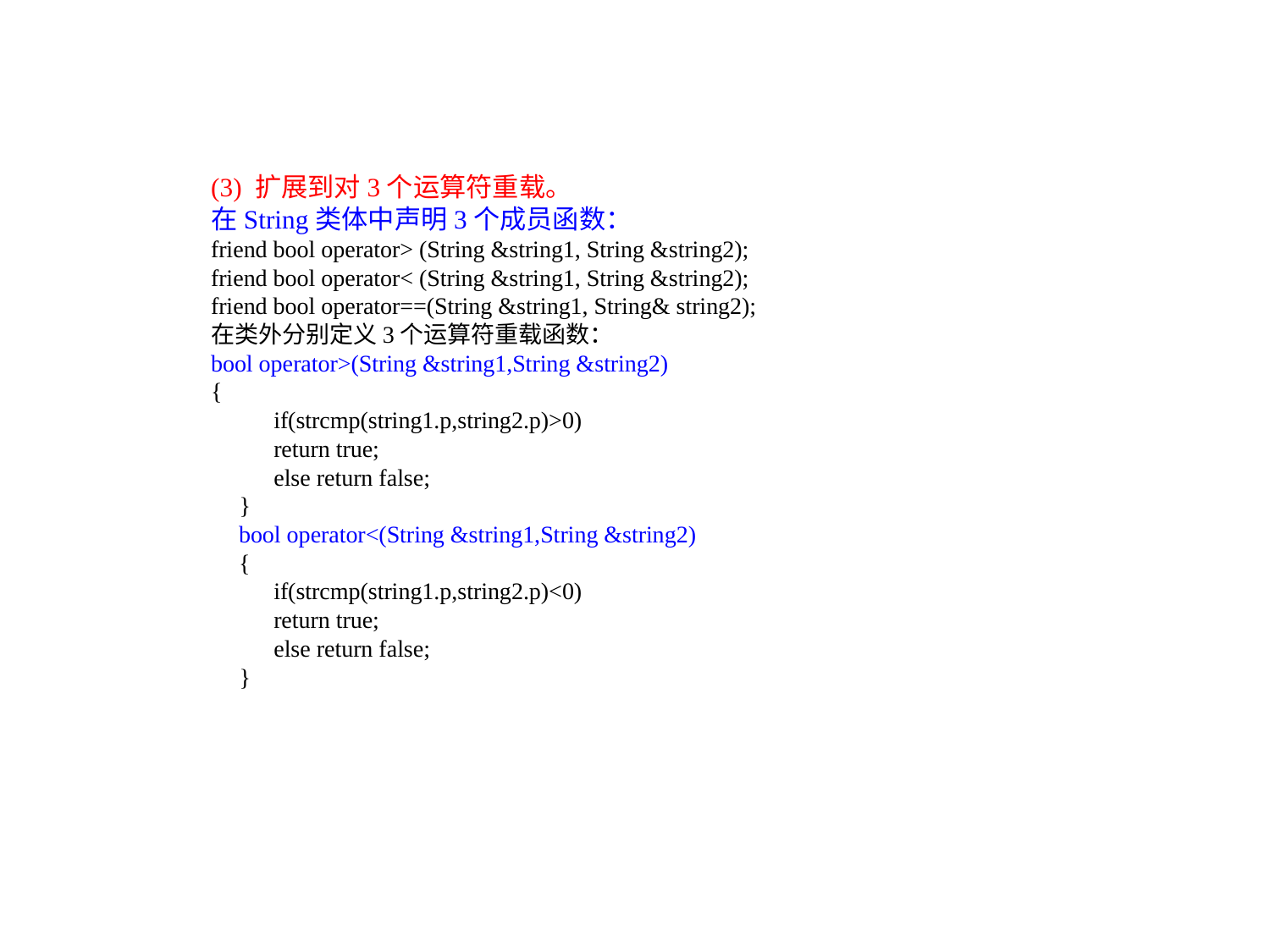

(3) 扩展到对3个运算符重载。
在String类体中声明3个成员函数：
friend bool operator> (String &string1, String &string2);
friend bool operator< (String &string1, String &string2);
friend bool operator==(String &string1, String& string2);
在类外分别定义3个运算符重载函数：
bool operator>(String &string1,String &string2)
{
if(strcmp(string1.p,string2.p)>0)
return true;
else return false;
}
bool operator<(String &string1,String &string2)
{
if(strcmp(string1.p,string2.p)<0)
return true;
else return false;
}